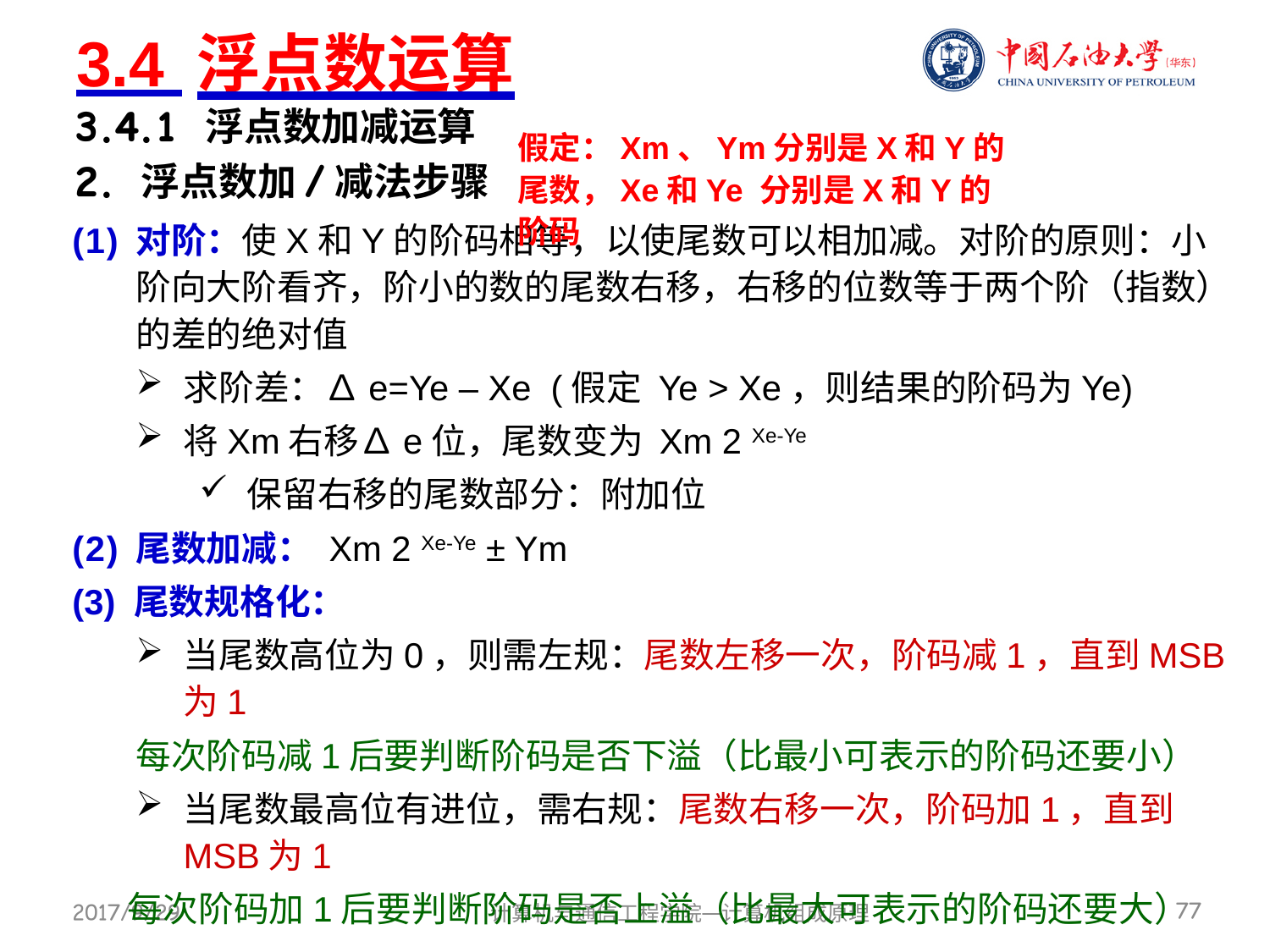

# 3.4 浮点数运算
3.4.1 浮点数加减运算
2. 浮点数加/减法步骤

假定：Xm、Ym分别是X和Y的尾数，Xe和Ye 分别是X和Y的阶码
对阶：使X和Y的阶码相等，以使尾数可以相加减。对阶的原则：小阶向大阶看齐，阶小的数的尾数右移，右移的位数等于两个阶（指数）的差的绝对值
求阶差：∆e=Ye – Xe  (假定 Ye > Xe，则结果的阶码为Ye)
将Xm右移∆e位，尾数变为 Xm 2 Xe-Ye
保留右移的尾数部分：附加位
尾数加减： Xm 2 Xe-Ye ± Ym
(3) 尾数规格化：
当尾数高位为0，则需左规：尾数左移一次，阶码减1，直到MSB为1
每次阶码减1后要判断阶码是否下溢（比最小可表示的阶码还要小）
当尾数最高位有进位，需右规：尾数右移一次，阶码加1，直到MSB为1
      每次阶码加1后要判断阶码是否上溢（比最大可表示的阶码还要大）
2017/9/29
77
计算机与通信工程学院—计算机组成原理